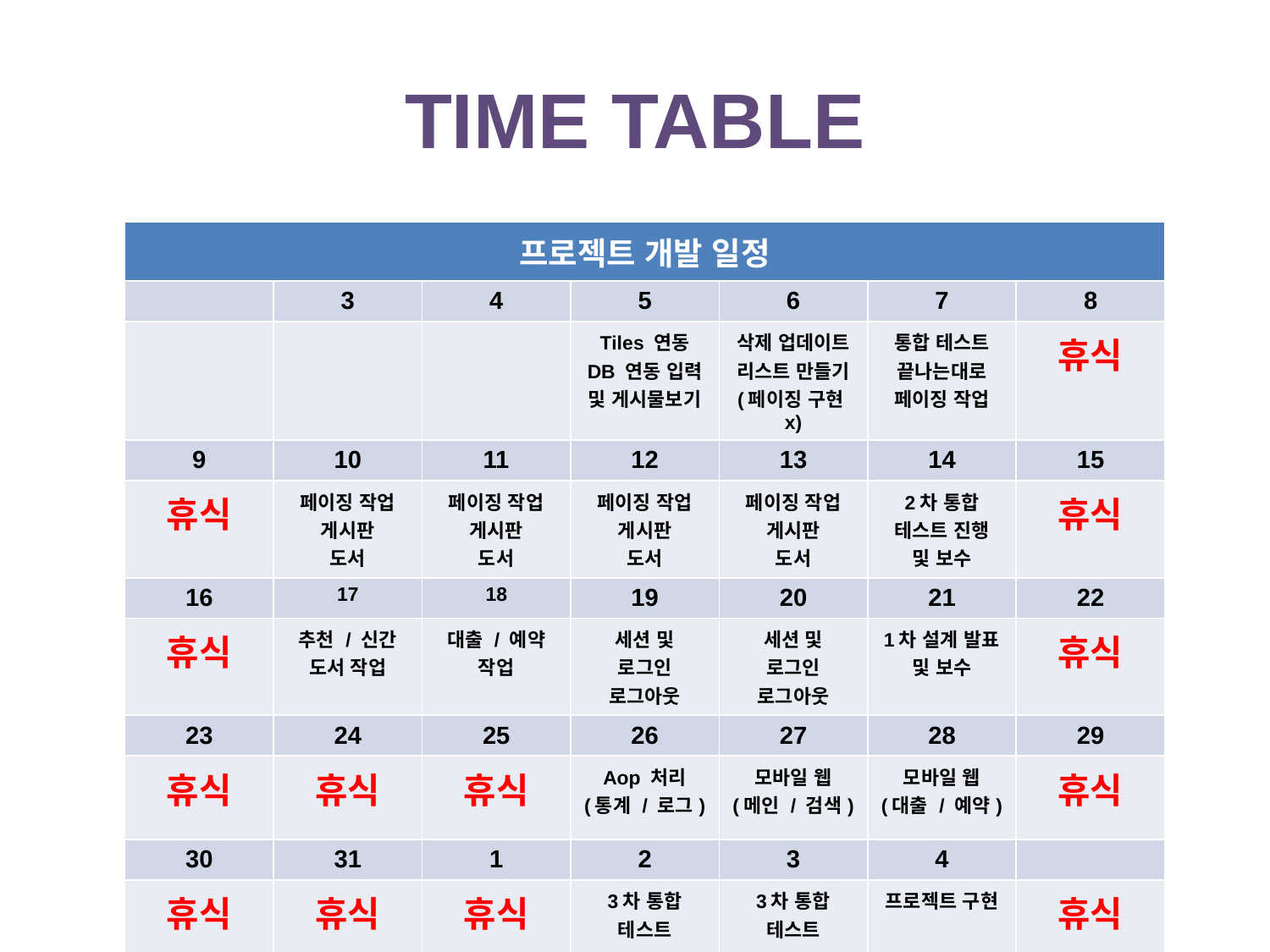

# Time Table
| 프로젝트 개발 일정 |  |  |  |  |  |  |
| --- | --- | --- | --- | --- | --- | --- |
|  | 3 | 4 | 5 | 6 | 7 | 8 |
|  |  |  | Tiles 연동 DB 연동 입력 및 게시물보기 | 삭제 업데이트 리스트 만들기 (페이징 구현x) | 통합 테스트 끝나는대로 페이징 작업 | 휴식 |
| 9 | 10 | 11 | 12 | 13 | 14 | 15 |
| 휴식 | 페이징 작업 게시판 도서 | 페이징 작업 게시판 도서 | 페이징 작업 게시판 도서 | 페이징 작업 게시판 도서 | 2차 통합 테스트 진행 및 보수 | 휴식 |
| 16 | 17 | 18 | 19 | 20 | 21 | 22 |
| 휴식 | 추천 / 신간 도서 작업 | 대출 / 예약 작업 | 세션 및 로그인 로그아웃 | 세션 및 로그인 로그아웃 | 1차 설계 발표 및 보수 | 휴식 |
| 23 | 24 | 25 | 26 | 27 | 28 | 29 |
| 휴식 | 휴식 | 휴식 | Aop 처리 (통계 / 로그) | 모바일 웹 (메인 / 검색) | 모바일 웹 (대출 / 예약) | 휴식 |
| 30 | 31 | 1 | 2 | 3 | 4 |  |
| 휴식 | 휴식 | 휴식 | 3차 통합 테스트 | 3차 통합 테스트 | 프로젝트 구현 | 휴식 |